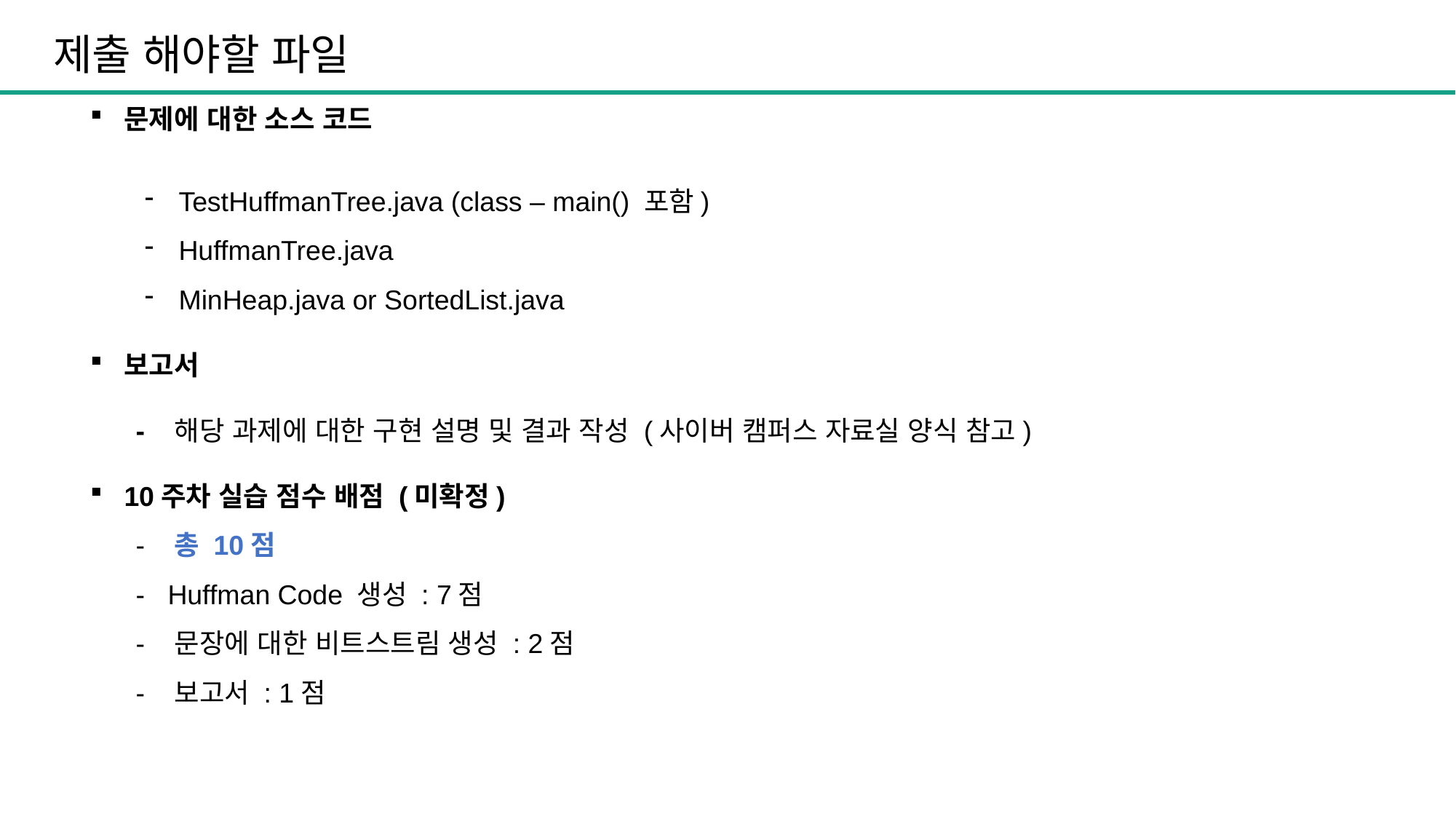

제출 해야할 파일
문제에 대한 소스 코드

TestHuffmanTree.java (class – main() 포함)
HuffmanTree.java
MinHeap.java or SortedList.java

보고서

      -   해당 과제에 대한 구현 설명 및 결과 작성 (사이버 캠퍼스 자료실 양식 참고)

10주차 실습 점수 배점 (미확정)
      -   총 10점
      -   Huffman Code 생성 : 7점
      -   문장에 대한 비트스트림 생성 : 2점
      -   보고서 : 1점